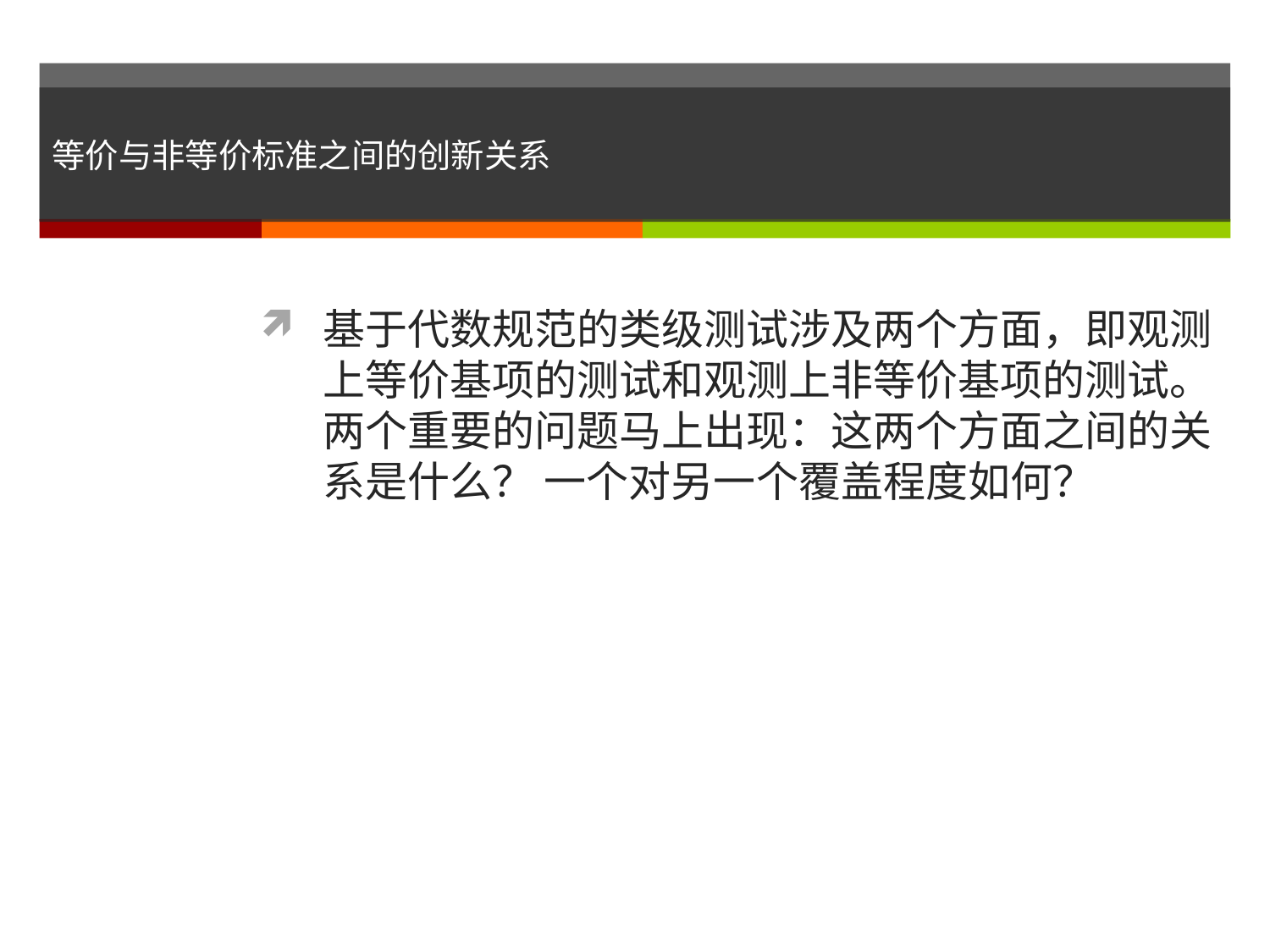

# 等价与非等价标准之间的创新关系
基于代数规范的类级测试涉及两个方面，即观测上等价基项的测试和观测上非等价基项的测试。 两个重要的问题马上出现：这两个方面之间的关系是什么？ 一个对另一个覆盖程度如何？